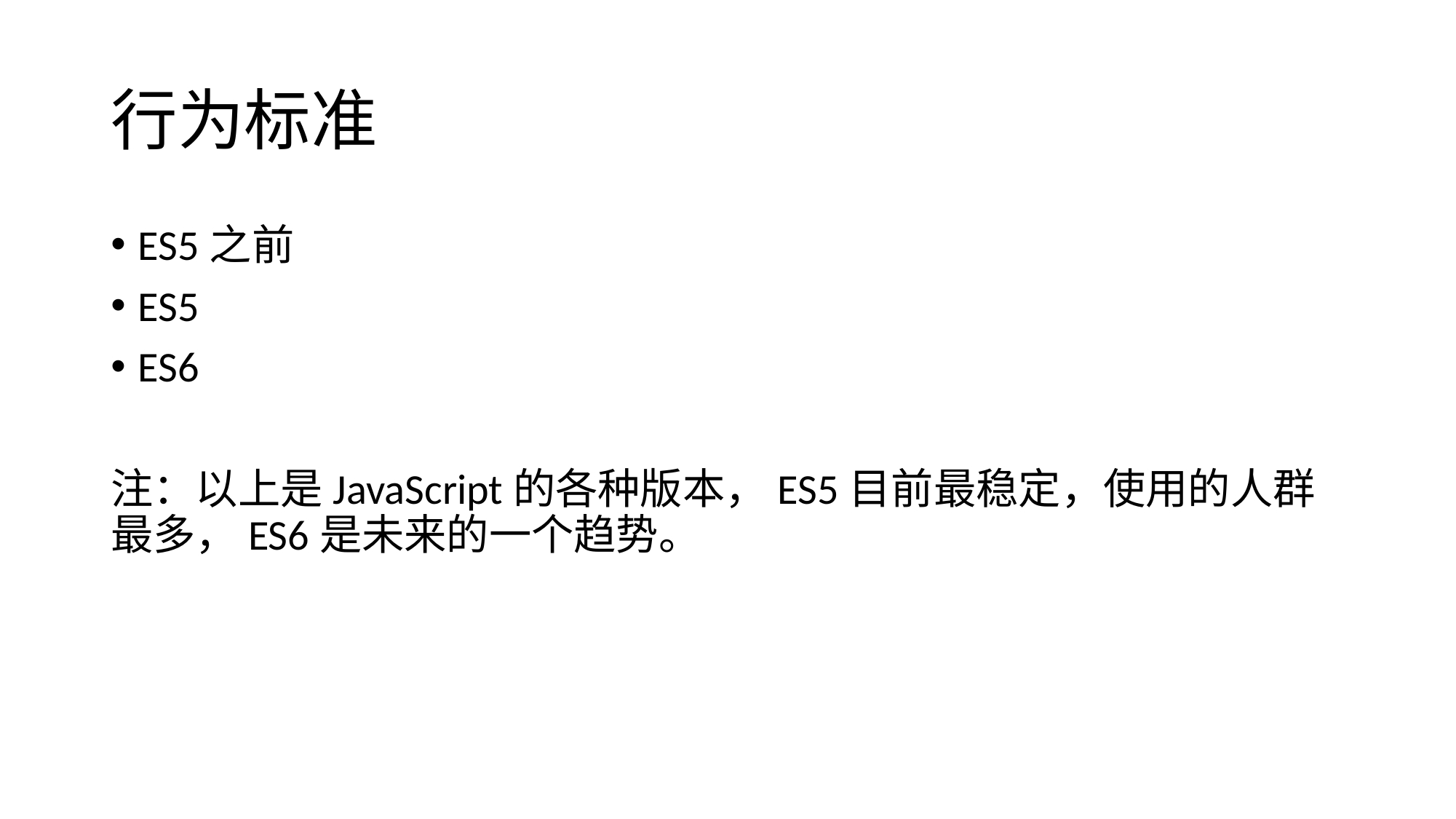

# 行为标准
ES5之前
ES5
ES6

注：以上是JavaScript的各种版本，ES5目前最稳定，使用的人群最多，ES6是未来的一个趋势。